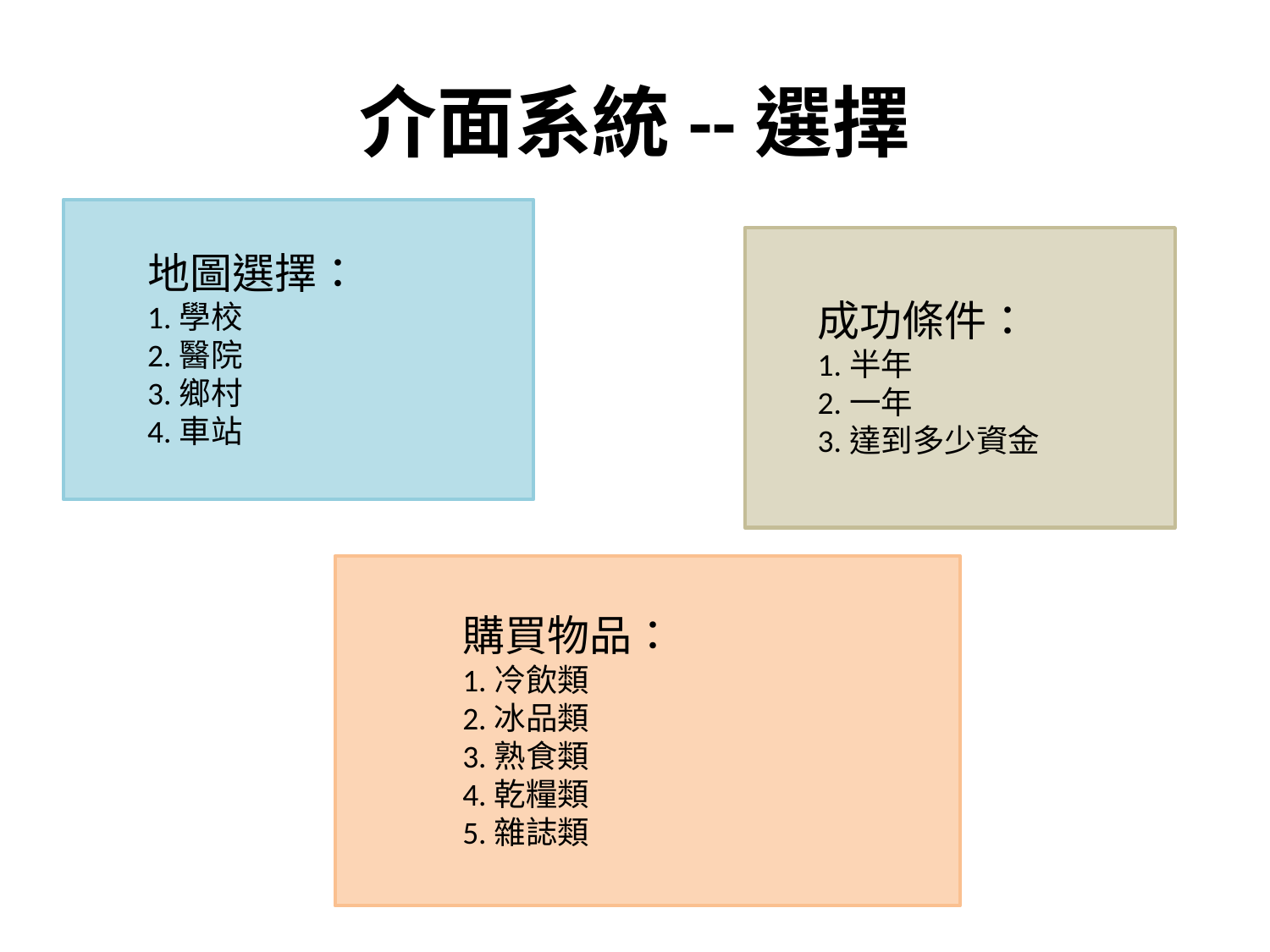

# 介面系統--選擇

地圖選擇：
1.學校
2.醫院
3.鄉村
4.車站
成功條件：
1.半年
2.一年
3.達到多少資金

購買物品：
1.冷飲類
2.冰品類
3.熟食類
4.乾糧類
5.雜誌類